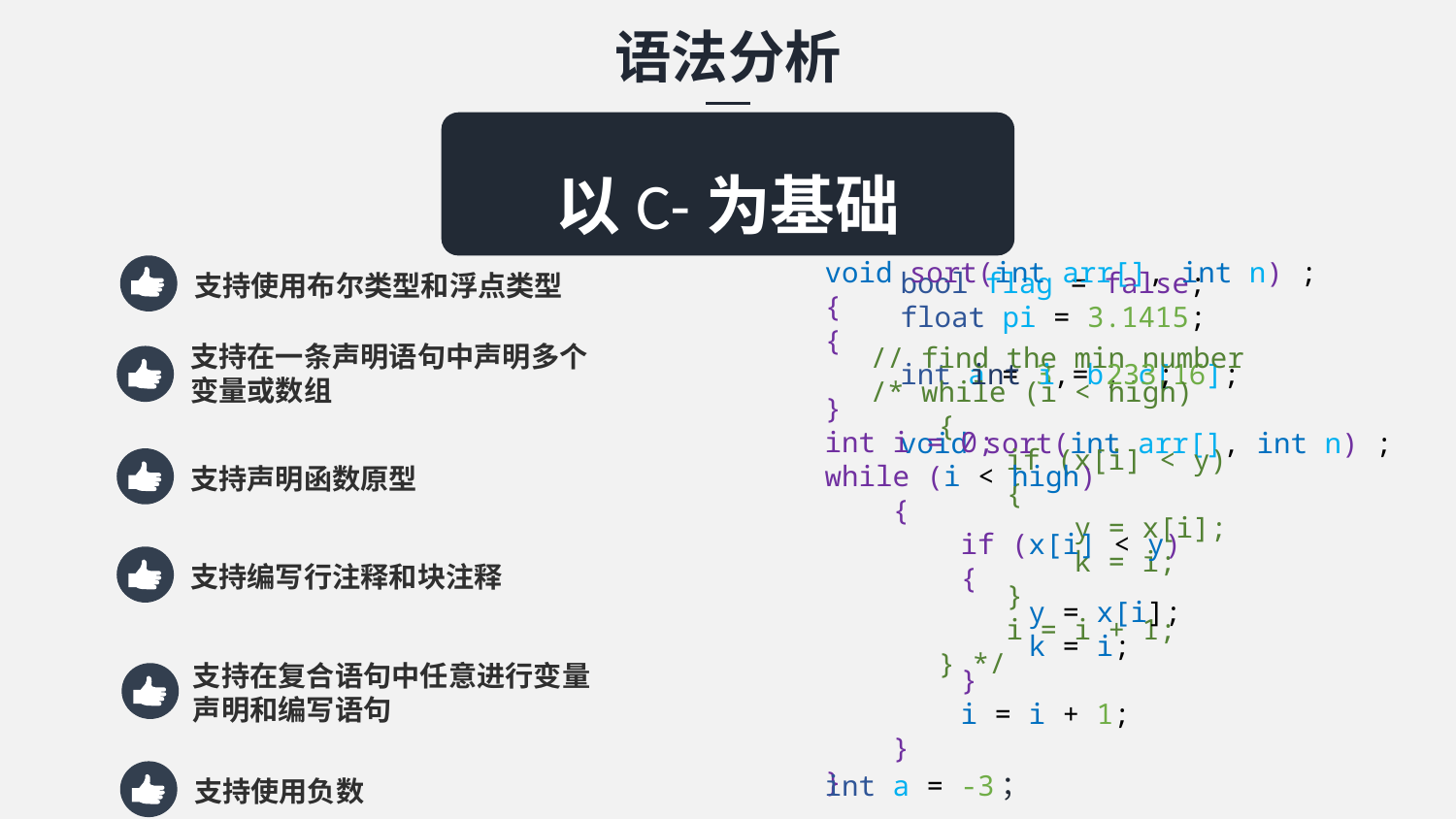

语法分析
以C-为基础
void sort(int arr[], int n) ;
{
{
	int i = 233;
}
int i = 0;
while (i < high)
    {
        if (x[i] < y)
        {
            y = x[i];
            k = i;
        }
        i = i + 1;
    }
}

支持使用布尔类型和浮点类型
bool flag = false;
float pi = 3.1415;
// find the min number
/* while (i < high)
    {
        if (x[i] < y)
        {
            y = x[i];
            k = i;
        }
        i = i + 1;
    } */
支持在一条声明语句中声明多个变量或数组

int a = 3, b, c[16];
void sort(int arr[], int n) ;

支持声明函数原型

支持编写行注释和块注释
支持在复合语句中任意进行变量声明和编写语句

支持使用负数
int a = -3；